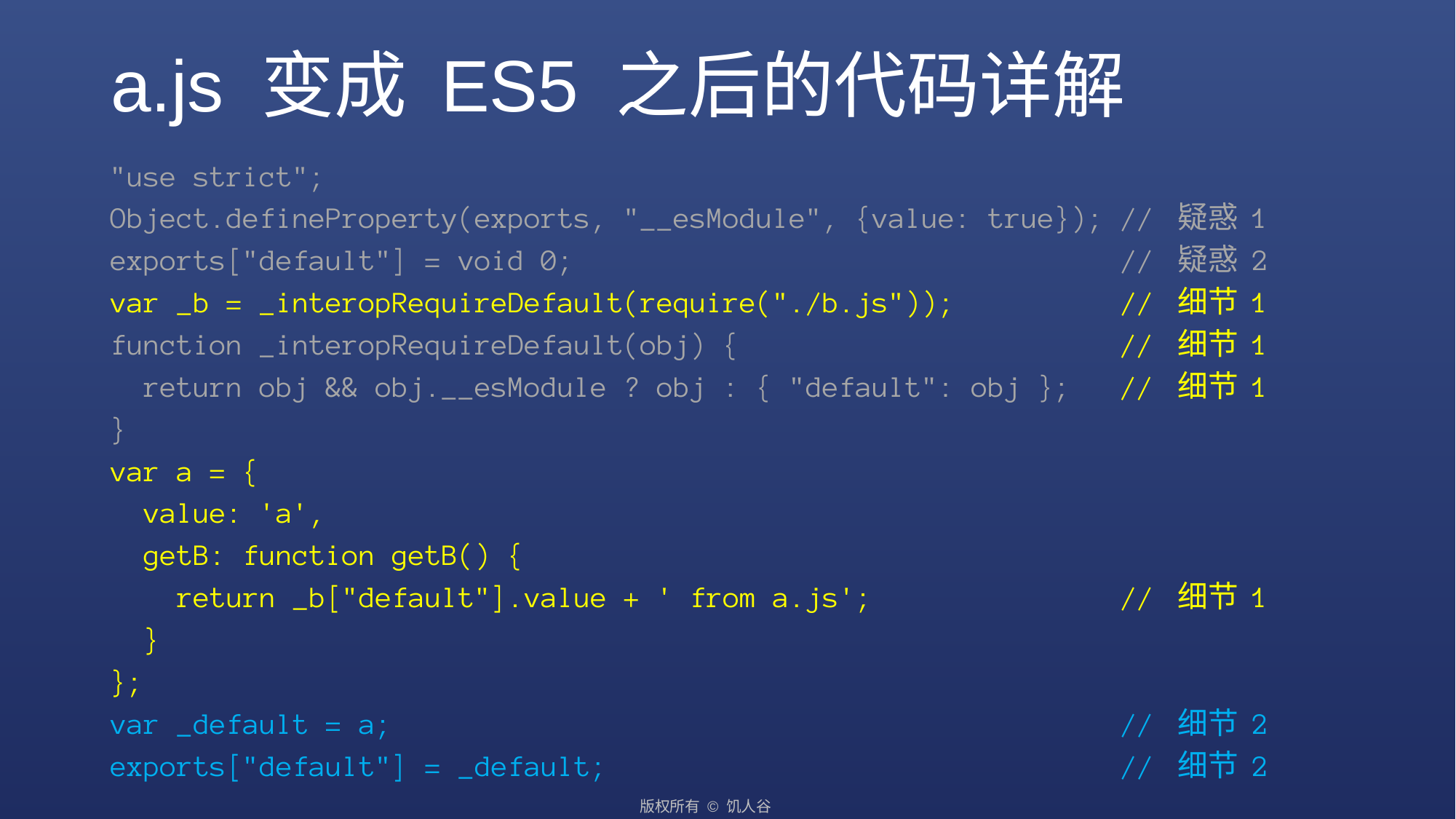

# a.js 变成 ES5 之后的代码详解
"use strict";
Object.defineProperty(exports, "__esModule", {value: true}); // 疑惑 1
exports["default"] = void 0;                                 // 疑惑 2
var _b = _interopRequireDefault(require("./b.js"));          // 细节 1
function _interopRequireDefault(obj) {                       // 细节 1
  return obj && obj.__esModule ? obj : { "default": obj };   // 细节 1
}
var a = {
  value: 'a',
  getB: function getB() {
    return _b["default"].value + ' from a.js';               // 细节 1
  }
};
var _default = a;                                            // 细节 2
exports["default"] = _default;                               // 细节 2